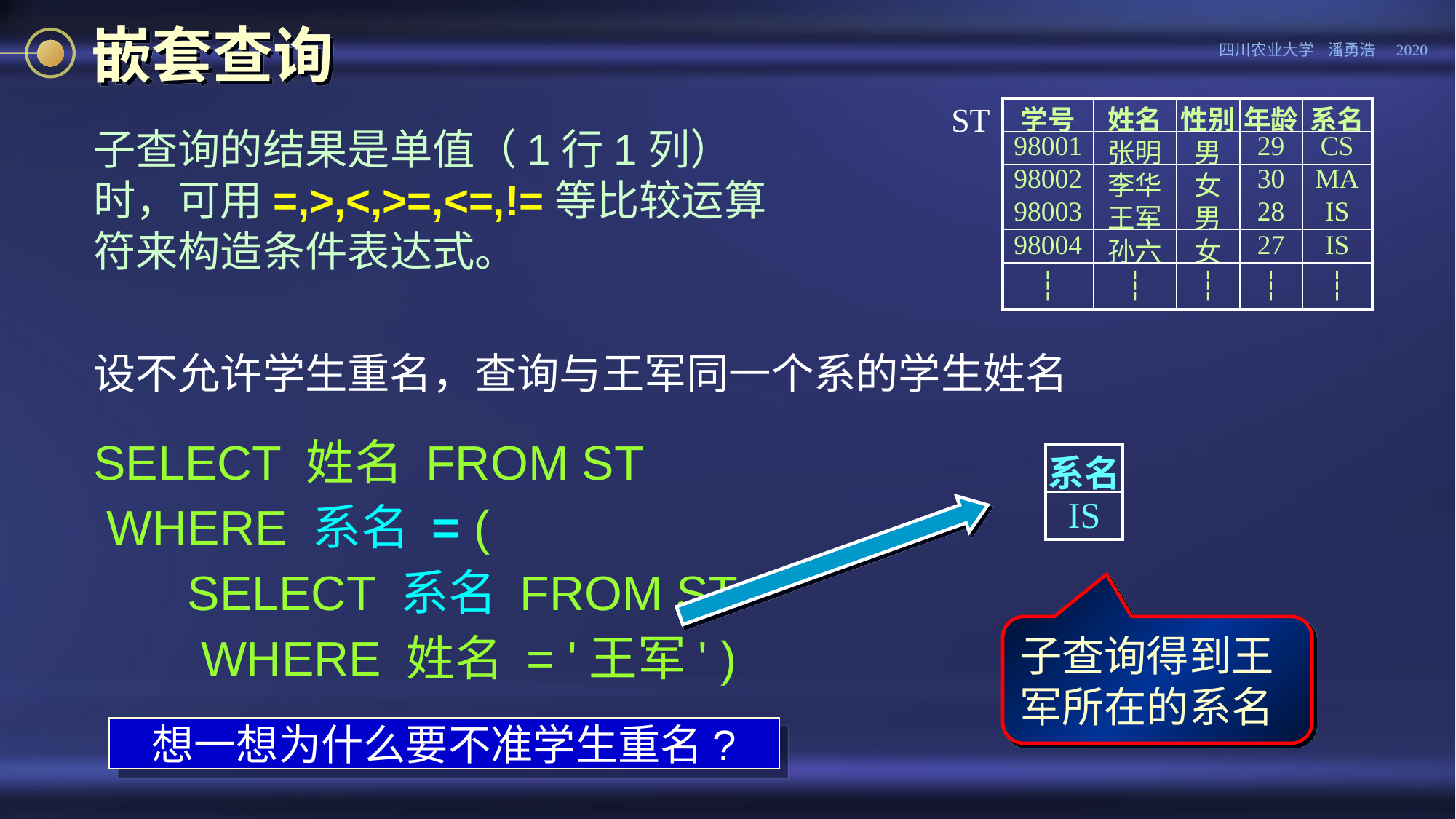

# 嵌套查询
ST
| 学号 | 姓名 | 性别 | 年龄 | 系名 |
| --- | --- | --- | --- | --- |
| 98001 | 张明 | 男 | 29 | CS |
| 98002 | 李华 | 女 | 30 | MA |
| 98003 | 王军 | 男 | 28 | IS |
| 98004 | 孙六 | 女 | 27 | IS |
| ┆ | ┆ | ┆ | ┆ | ┆ |
子查询的结果是单值（1行1列）时，可用=,>,<,>=,<=,!=等比较运算符来构造条件表达式。
设不允许学生重名，查询与王军同一个系的学生姓名
SELECT 姓名 FROM ST
 WHERE 系名 = (
       SELECT 系名 FROM ST
        WHERE 姓名 = '王军' )
| 系名 |
| --- |
| IS |

子查询得到王军所在的系名
想一想为什么要不准学生重名?